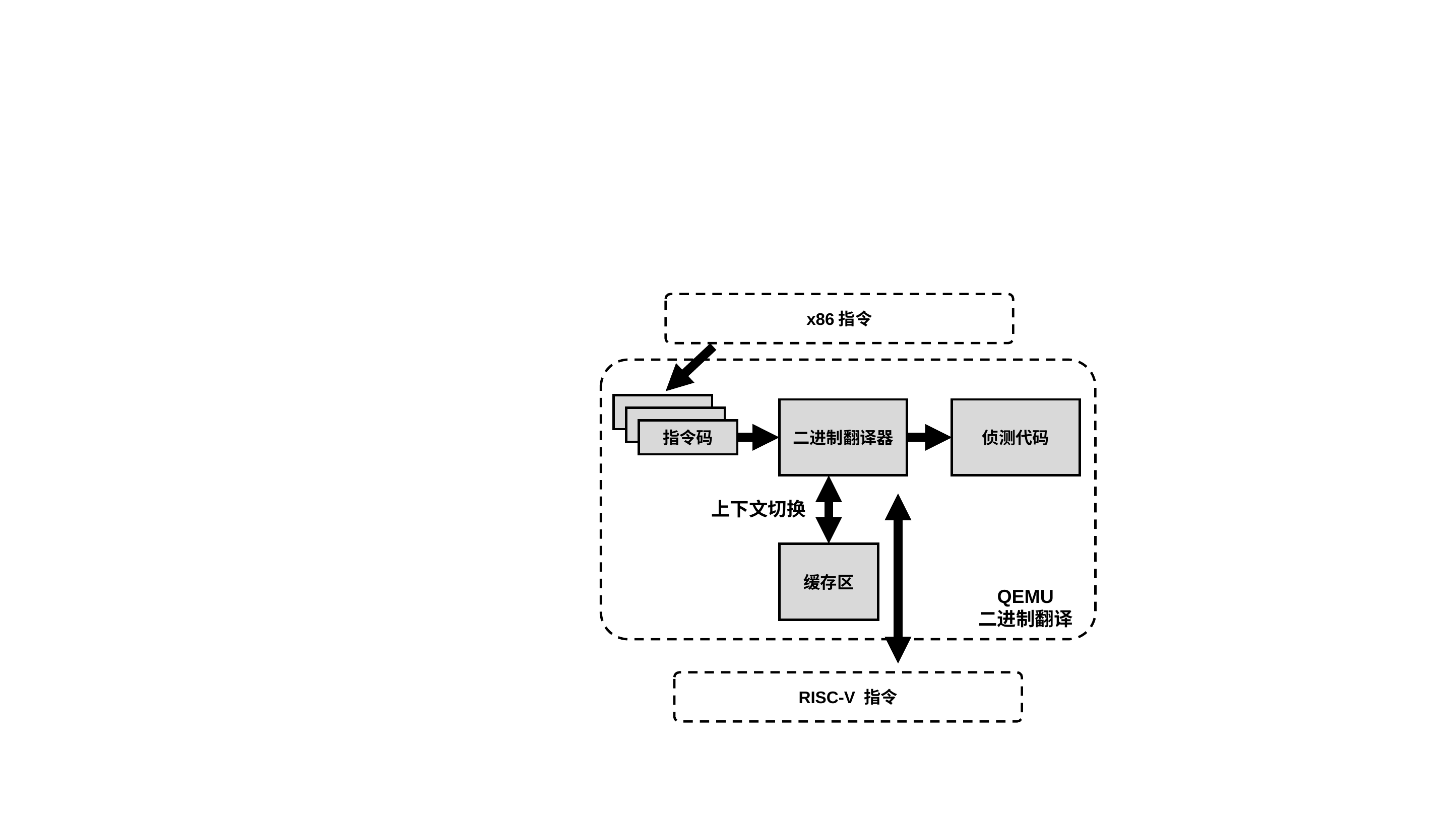

x86指令

二进制翻译器
侦测代码

指令码
上下文切换
缓存区
QEMU
二进制翻译
RISC-V 指令